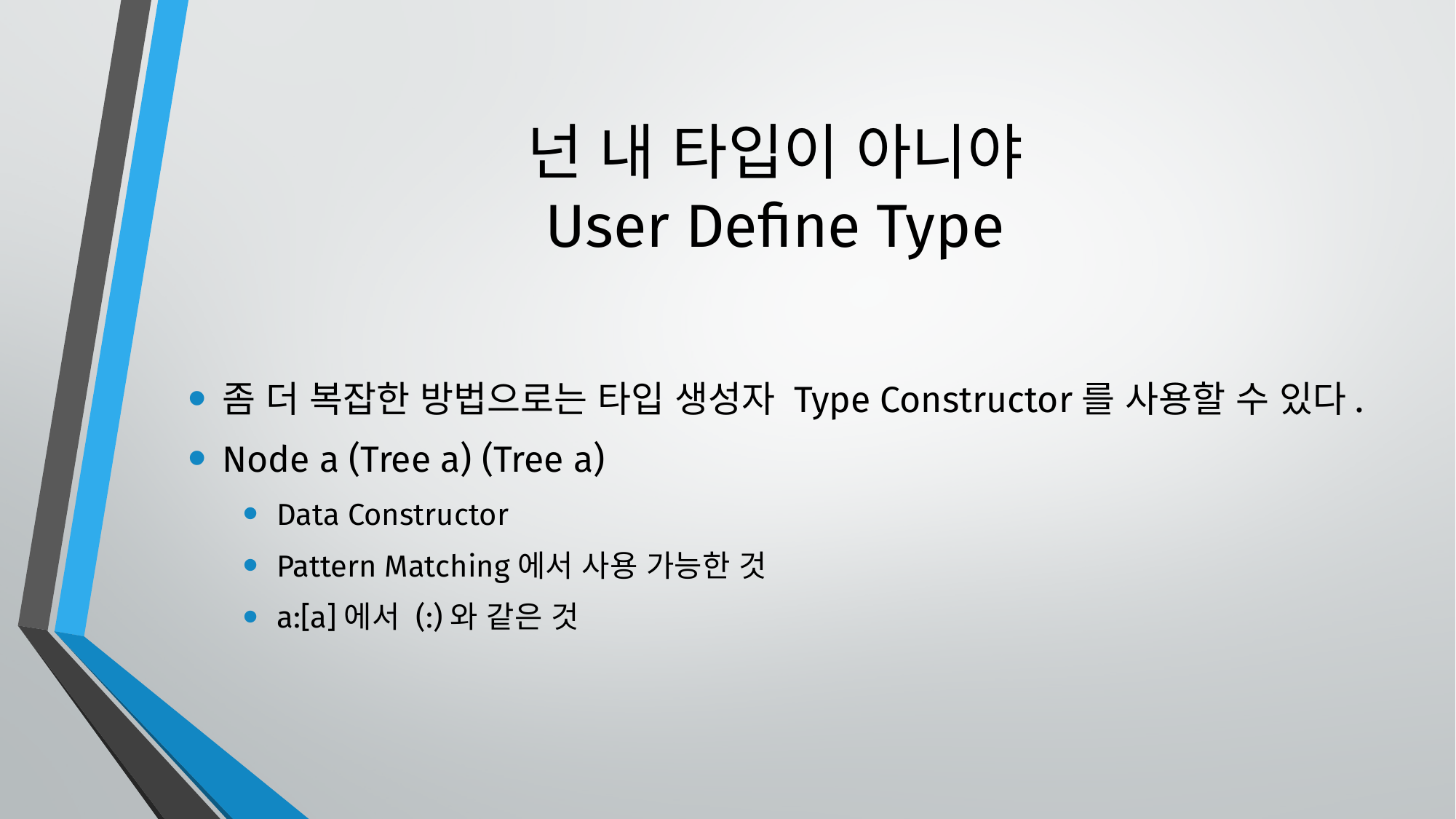

# 넌 내 타입이 아니야 User Define Type
좀 더 복잡한 방법으로는 타입 생성자 Type Constructor를 사용할 수 있다.
Node a (Tree a) (Tree a)
Data Constructor
Pattern Matching에서 사용 가능한 것
a:[a]에서 (:)와 같은 것